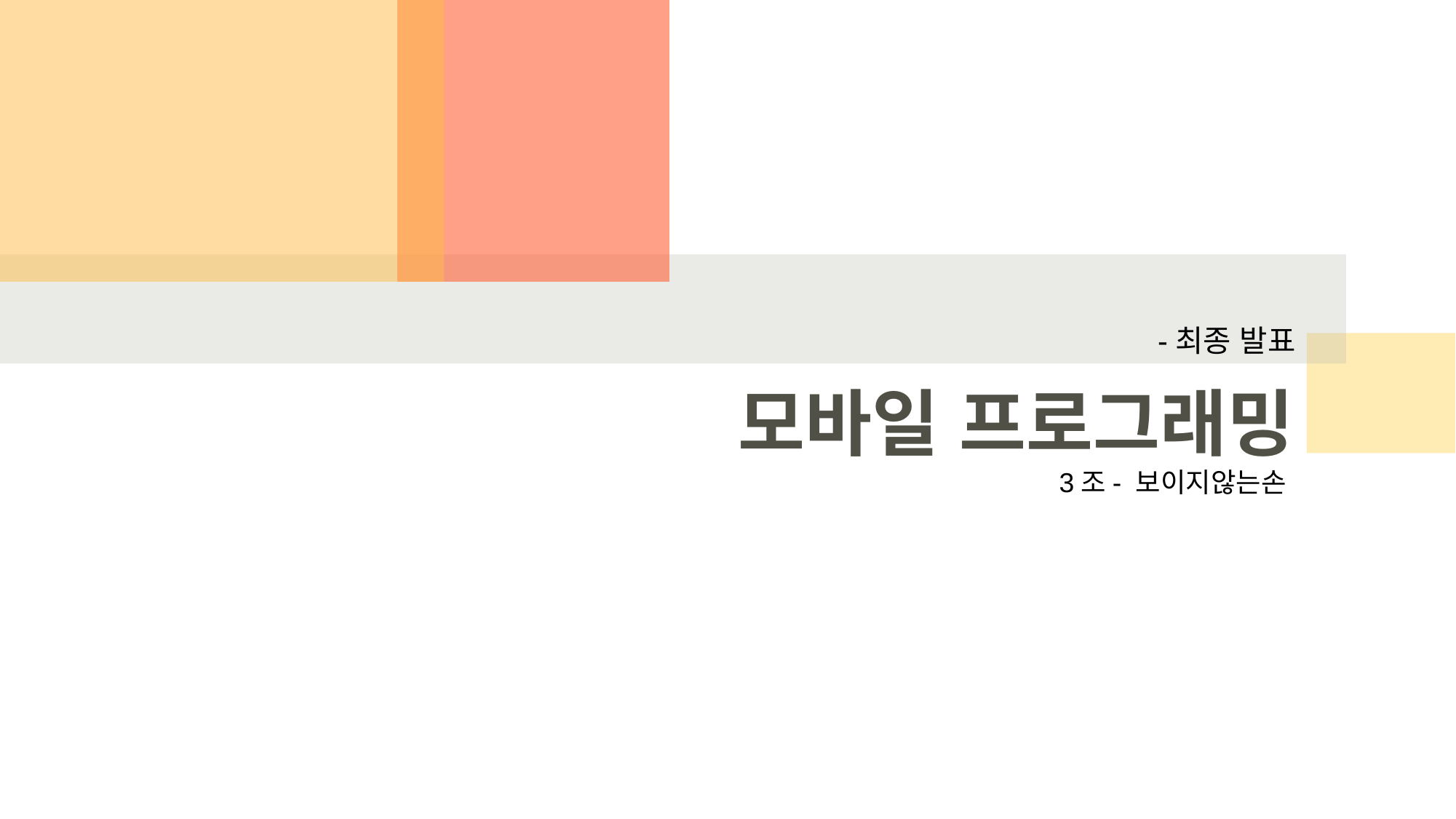

-최종 발표
# 모바일 프로그래밍
3조- 보이지않는손